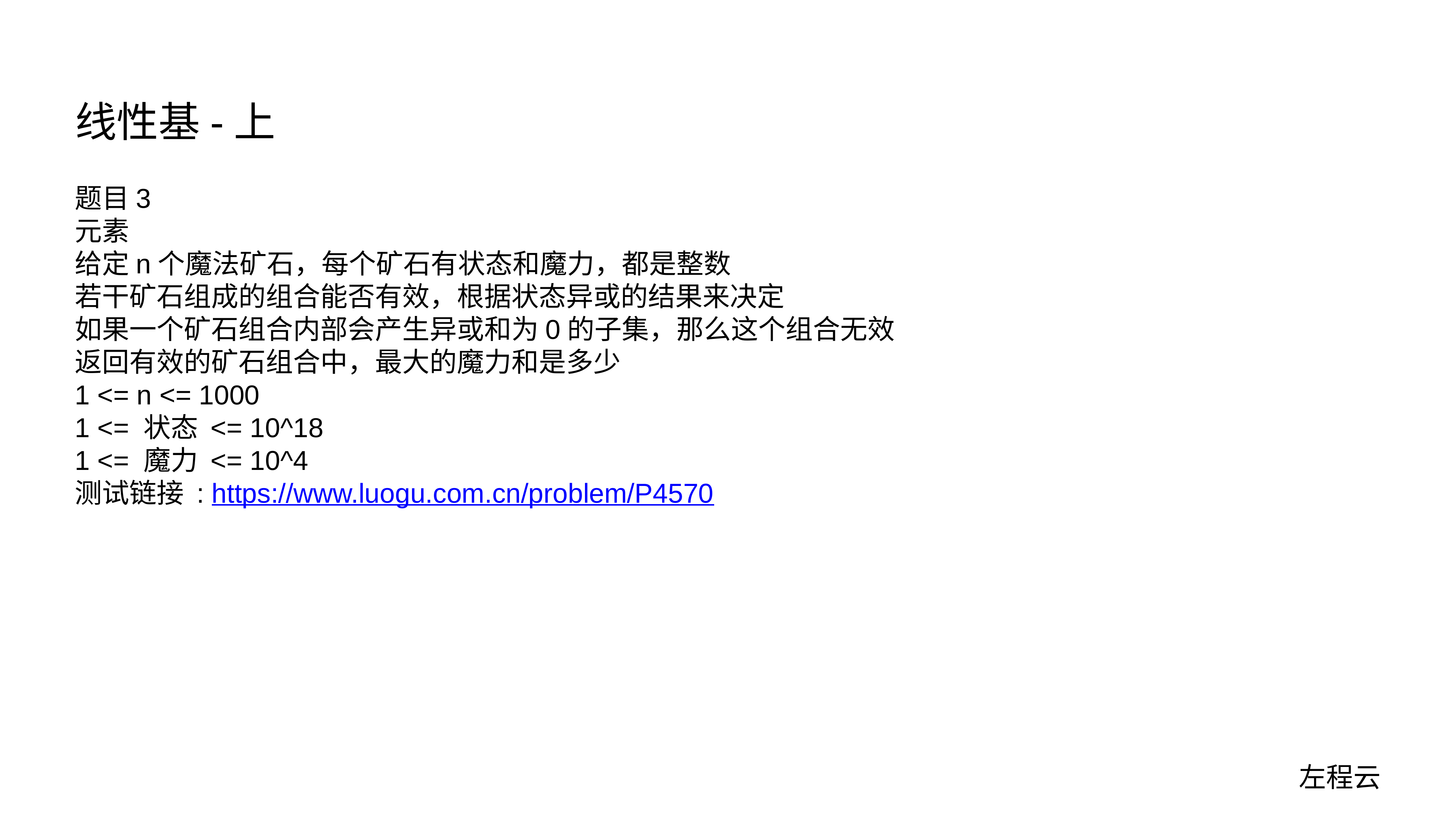

# 线性基-上
题目3
元素
给定n个魔法矿石，每个矿石有状态和魔力，都是整数
若干矿石组成的组合能否有效，根据状态异或的结果来决定
如果一个矿石组合内部会产生异或和为0的子集，那么这个组合无效
返回有效的矿石组合中，最大的魔力和是多少
1 <= n <= 1000
1 <= 状态 <= 10^18
1 <= 魔力 <= 10^4
测试链接 : https://www.luogu.com.cn/problem/P4570
左程云